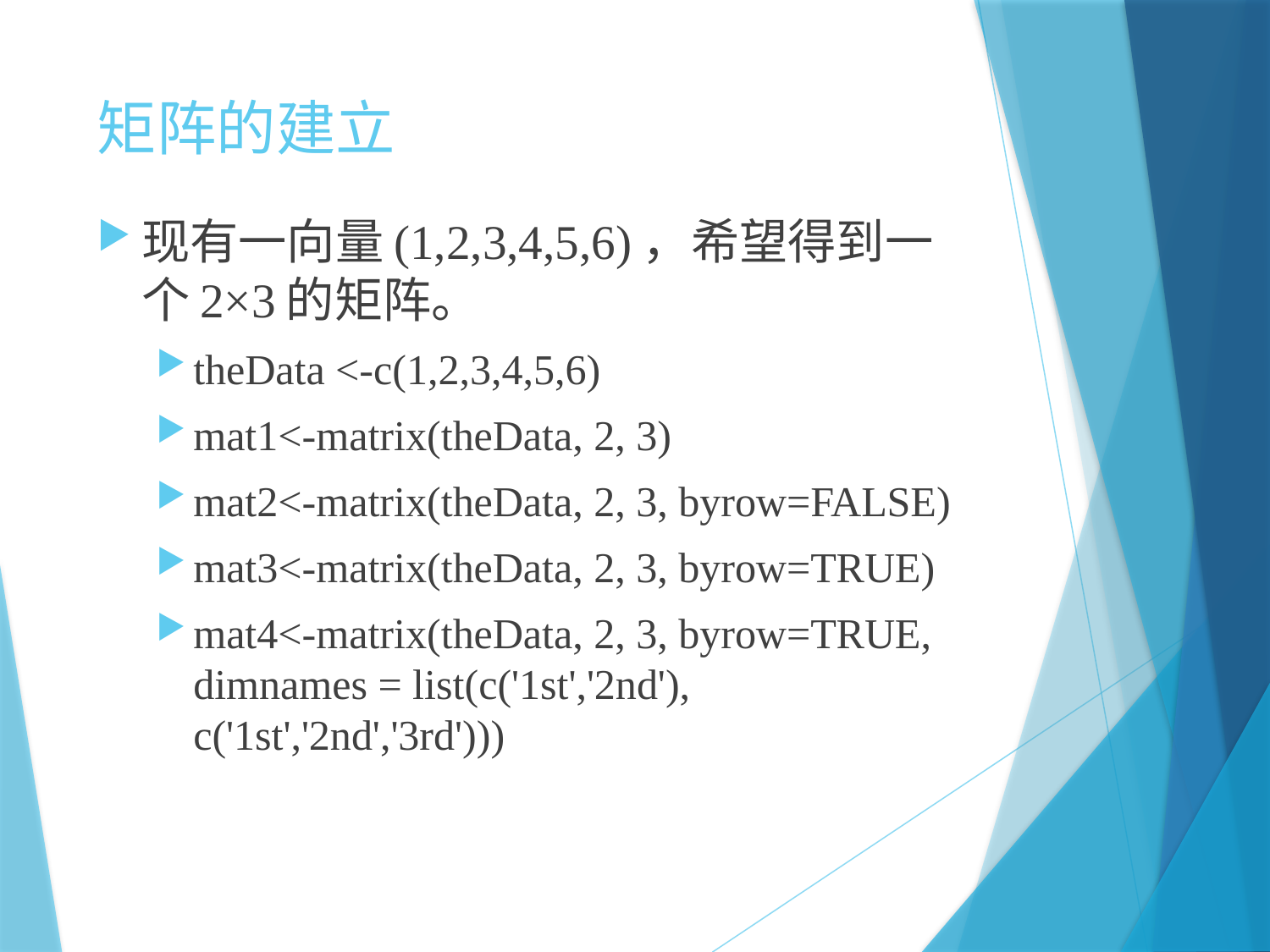

# 矩阵的建立
现有一向量(1,2,3,4,5,6)，希望得到一个2×3的矩阵。
theData <-c(1,2,3,4,5,6)
mat1<-matrix(theData, 2, 3)
mat2<-matrix(theData, 2, 3, byrow=FALSE)
mat3<-matrix(theData, 2, 3, byrow=TRUE)
mat4<-matrix(theData, 2, 3, byrow=TRUE, dimnames = list(c('1st','2nd'),   c('1st','2nd','3rd')))